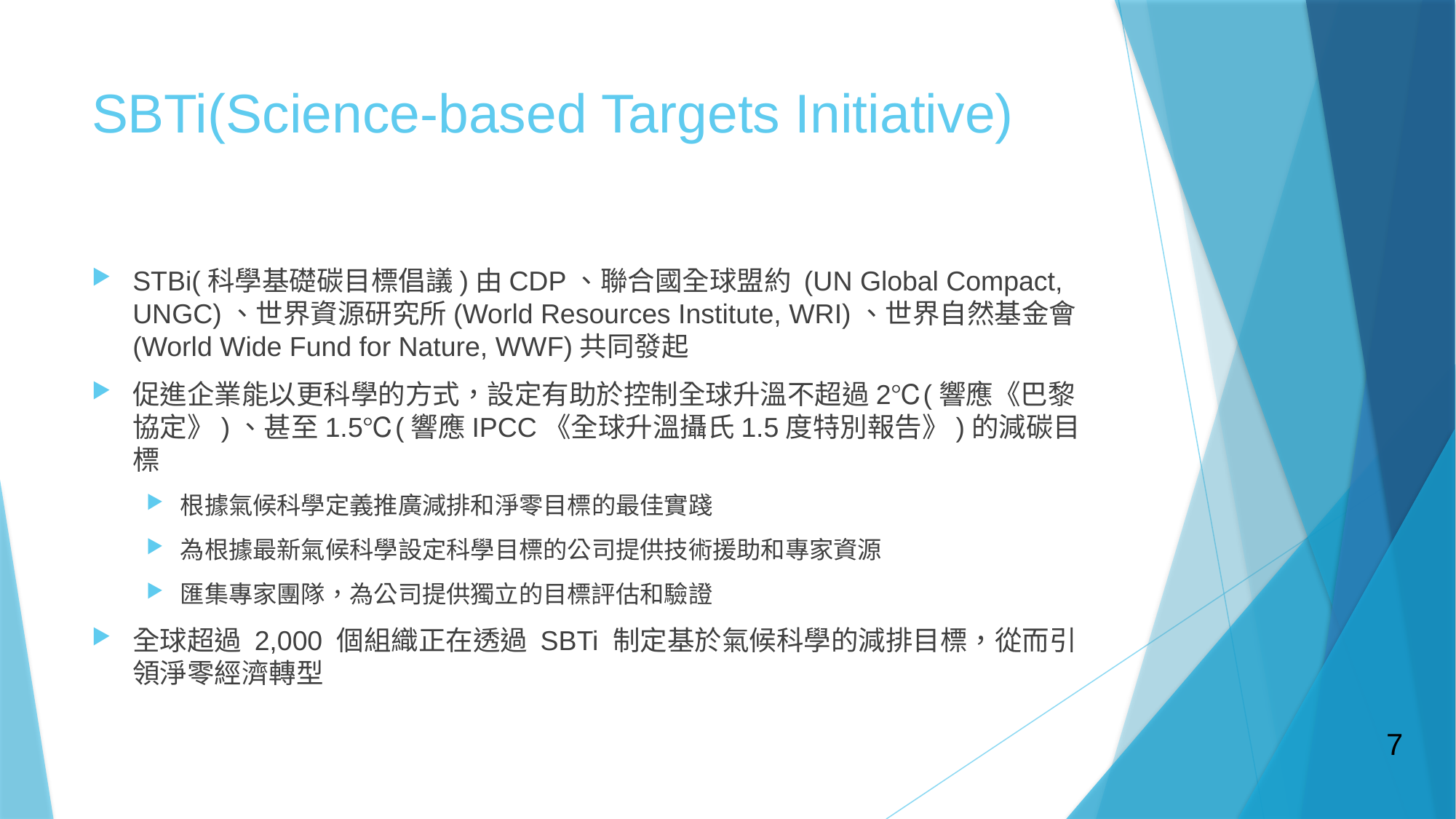

# SBTi(Science-based Targets Initiative)
STBi(科學基礎碳目標倡議)由CDP、聯合國全球盟約 (UN Global Compact, UNGC)、世界資源研究所(World Resources Institute, WRI)、世界自然基金會(World Wide Fund for Nature, WWF)共同發起
促進企業能以更科學的方式，設定有助於控制全球升溫不超過2℃(響應《巴黎協定》)、甚至1.5℃(響應IPCC《全球升溫攝氏1.5度特別報告》)的減碳目標
根據氣候科學定義推廣減排和淨零目標的最佳實踐
為根據最新氣候科學設定科學目標的公司提供技術援助和專家資源
匯集專家團隊，為公司提供獨立的目標評估和驗證
全球超過 2,000 個組織正在透過 SBTi 制定基於氣候科學的減排目標，從而引領淨零經濟轉型
7